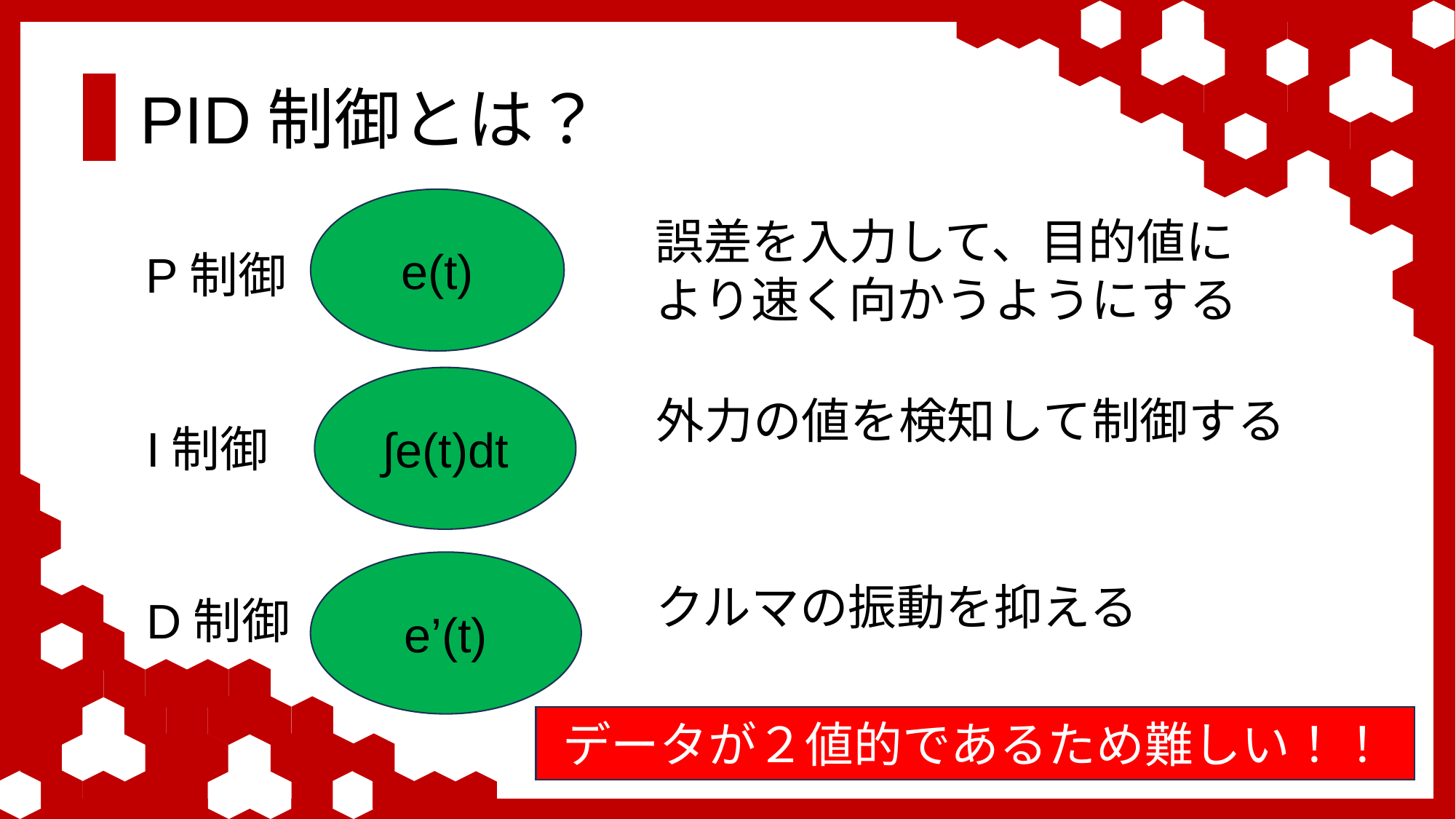

PID制御とは？

e(t)
誤差を入力して、目的値に
より速く向かうようにする
P制御
∫e(t)dt
外力の値を検知して制御する
I制御
e’(t)
クルマの振動を抑える
D制御
データが２値的であるため難しい！！